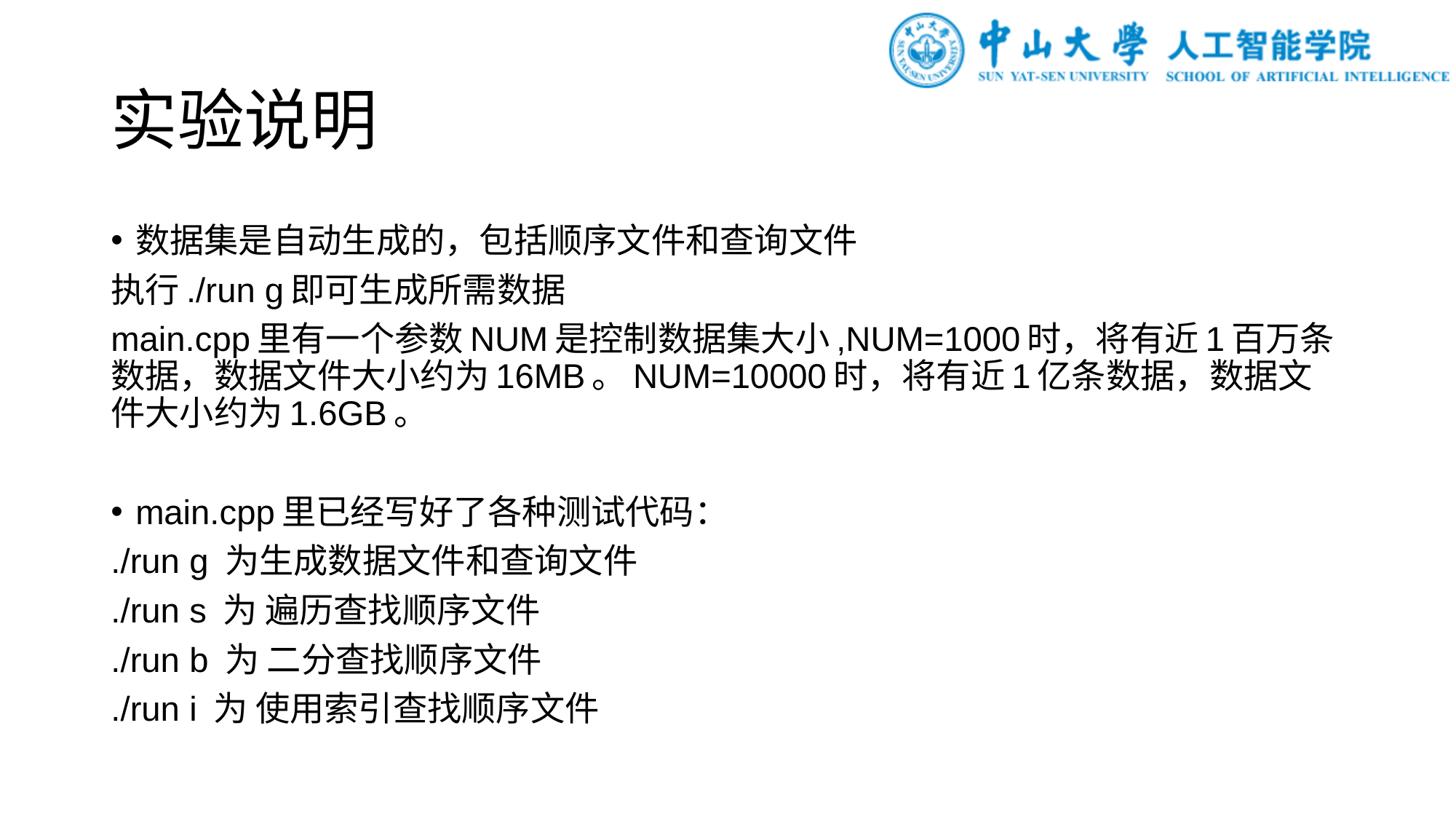

# 实验说明
数据集是自动生成的，包括顺序文件和查询文件
执行./run g即可生成所需数据
main.cpp里有一个参数NUM是控制数据集大小,NUM=1000时，将有近1百万条数据，数据文件大小约为16MB。NUM=10000时，将有近1亿条数据，数据文件大小约为1.6GB。

main.cpp里已经写好了各种测试代码：
./run g 为生成数据文件和查询文件
./run s 为 遍历查找顺序文件
./run b 为 二分查找顺序文件
./run i 为 使用索引查找顺序文件